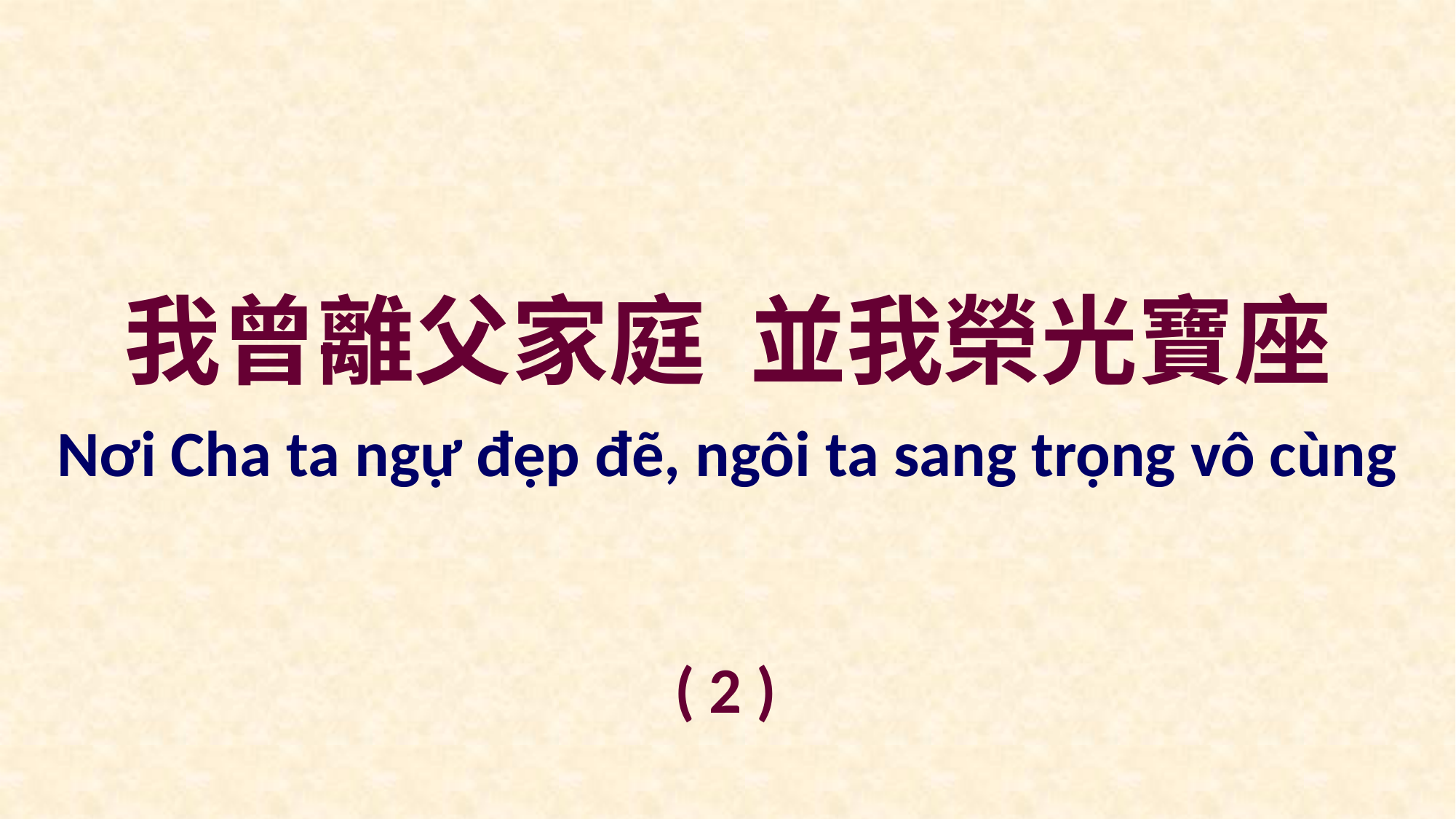

我曾離父家庭  並我榮光寶座
Nơi Cha ta ngự đẹp đẽ, ngôi ta sang trọng vô cùng
( 2 )